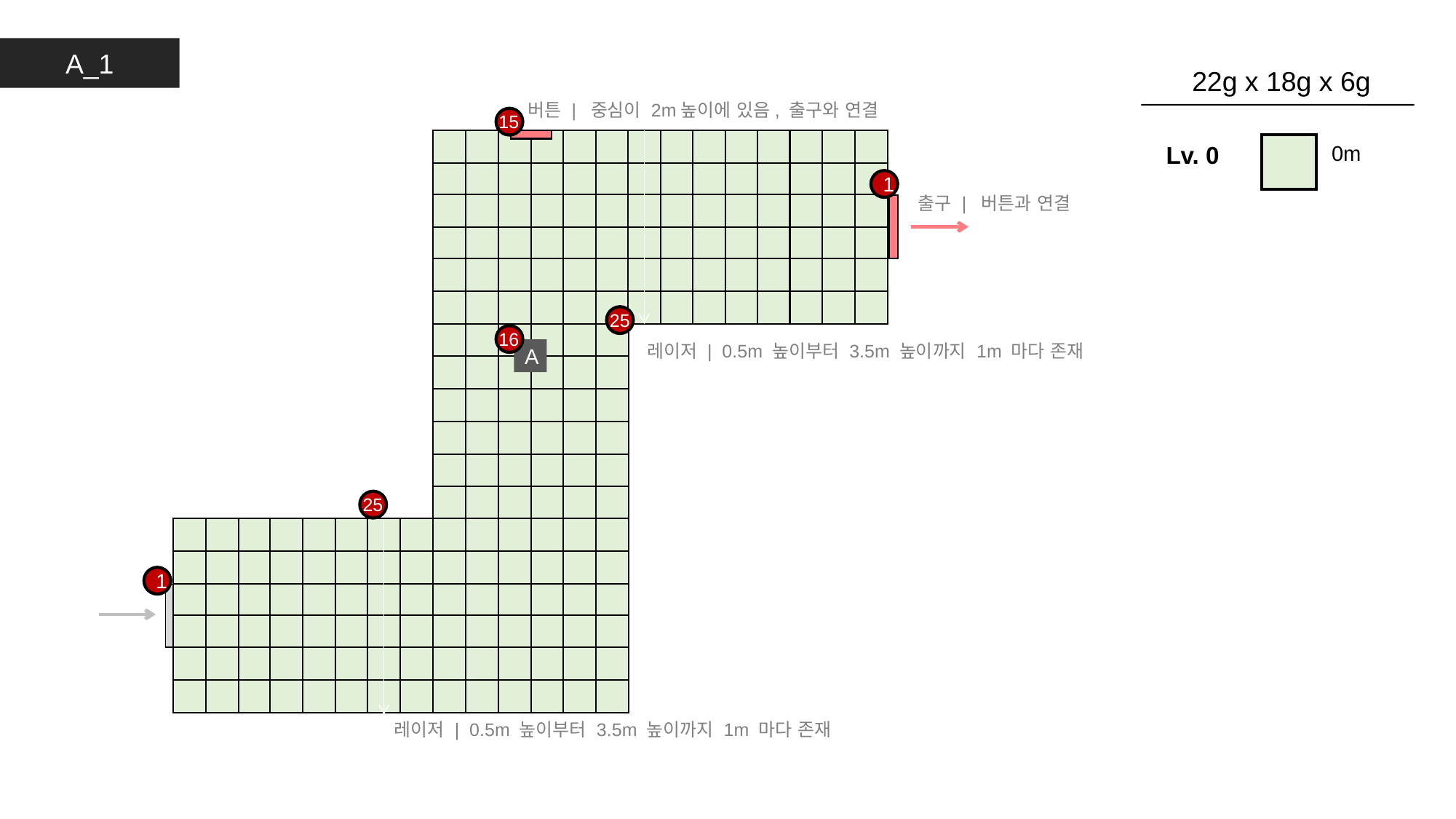

A_1
22g x 18g x 6g
버튼 |  중심이 2m높이에 있음, 출구와 연결

15

Lv. 0

0m

1
출구 |  버튼과 연결

25

16

레이저 |  0.5m 높이부터 3.5m 높이까지 1m 마다 존재
A

25

1

레이저 |  0.5m 높이부터 3.5m 높이까지 1m 마다 존재